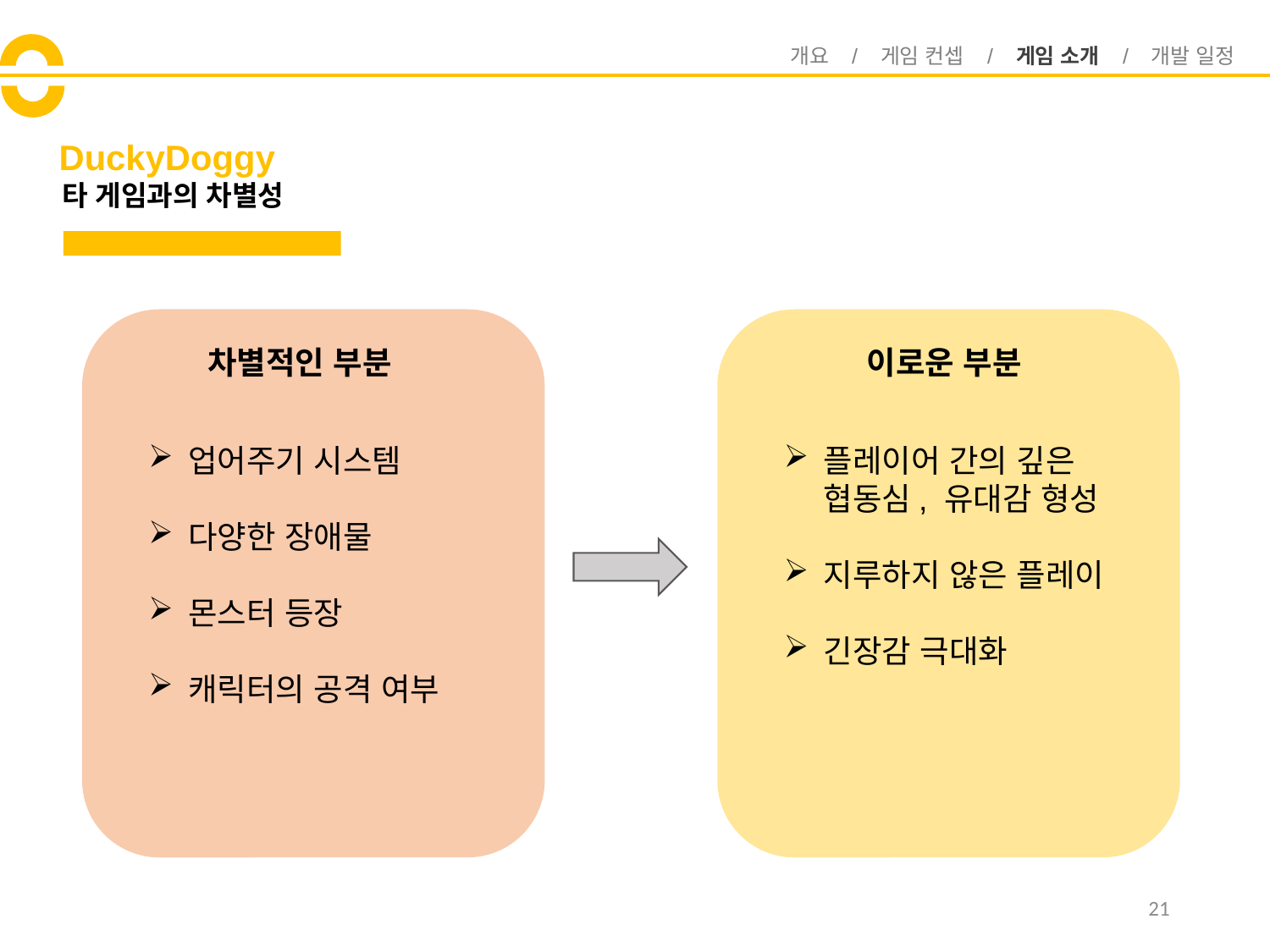

개요   /   게임 컨셉   /   게임 소개   /   개발 일정

# DuckyDoggy
타 게임과의 차별성

차별적인 부분
이로운 부분
업어주기 시스템

다양한 장애물

몬스터 등장

캐릭터의 공격 여부

플레이어 간의 깊은 협동심, 유대감 형성
지루하지 않은 플레이

긴장감 극대화

21